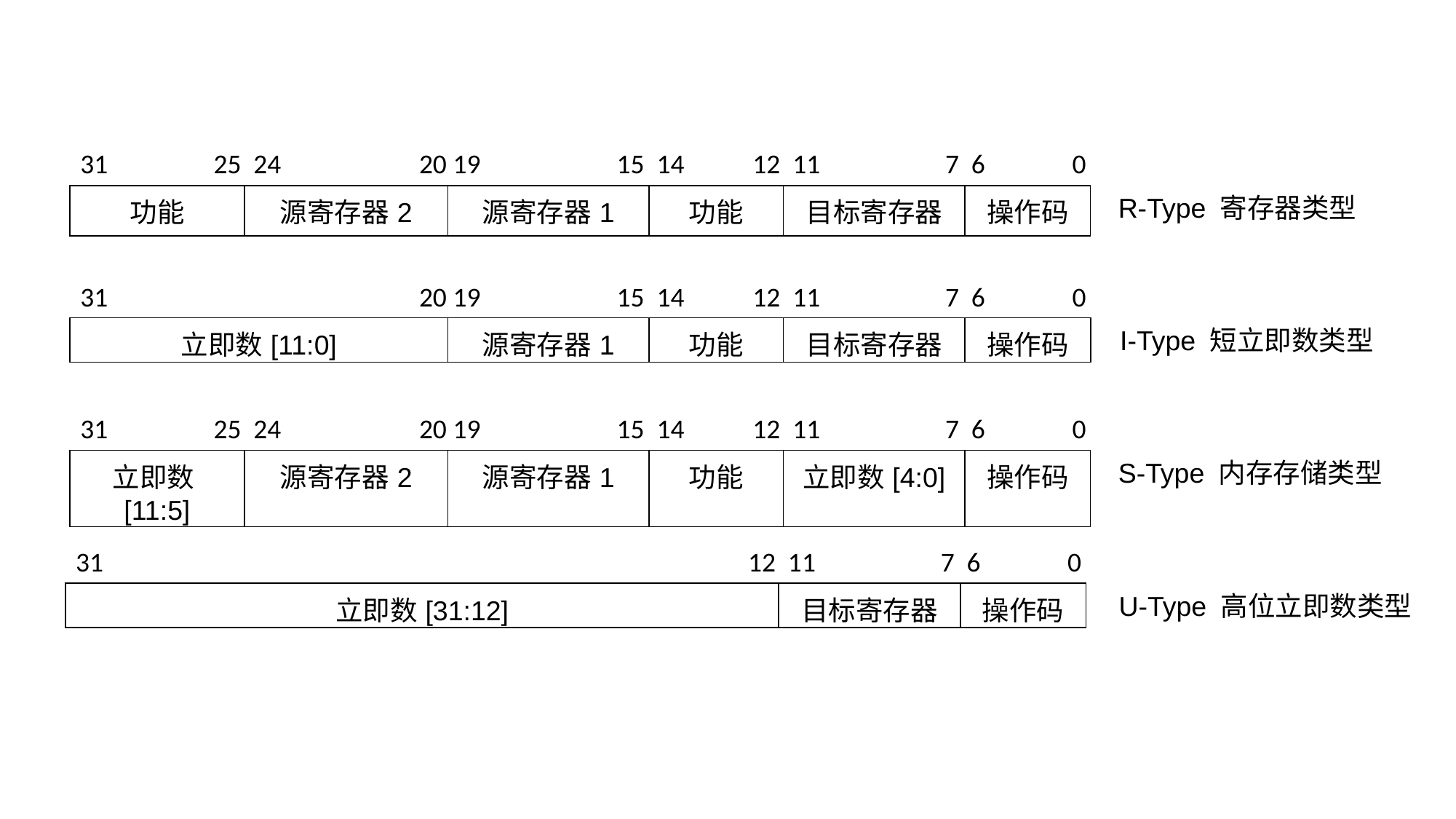

31
25  24
20 19
15  14
12  11
7  6
0
| 功能 | 源寄存器2 | 源寄存器1 | 功能 | 目标寄存器 | 操作码 |
| --- | --- | --- | --- | --- | --- |
R-Type 寄存器类型
31
20 19
15  14
12  11
7  6
0
| 立即数[11:0] | 源寄存器1 | 功能 | 目标寄存器 | 操作码 |
| --- | --- | --- | --- | --- |
I-Type 短立即数类型
31
25  24
20 19
15  14
12  11
7  6
0
| 立即数[11:5] | 源寄存器2 | 源寄存器1 | 功能 | 立即数[4:0] | 操作码 |
| --- | --- | --- | --- | --- | --- |
S-Type 内存存储类型
31
12  11
7  6
0
| 立即数[31:12] | 目标寄存器 | 操作码 |
| --- | --- | --- |
U-Type 高位立即数类型